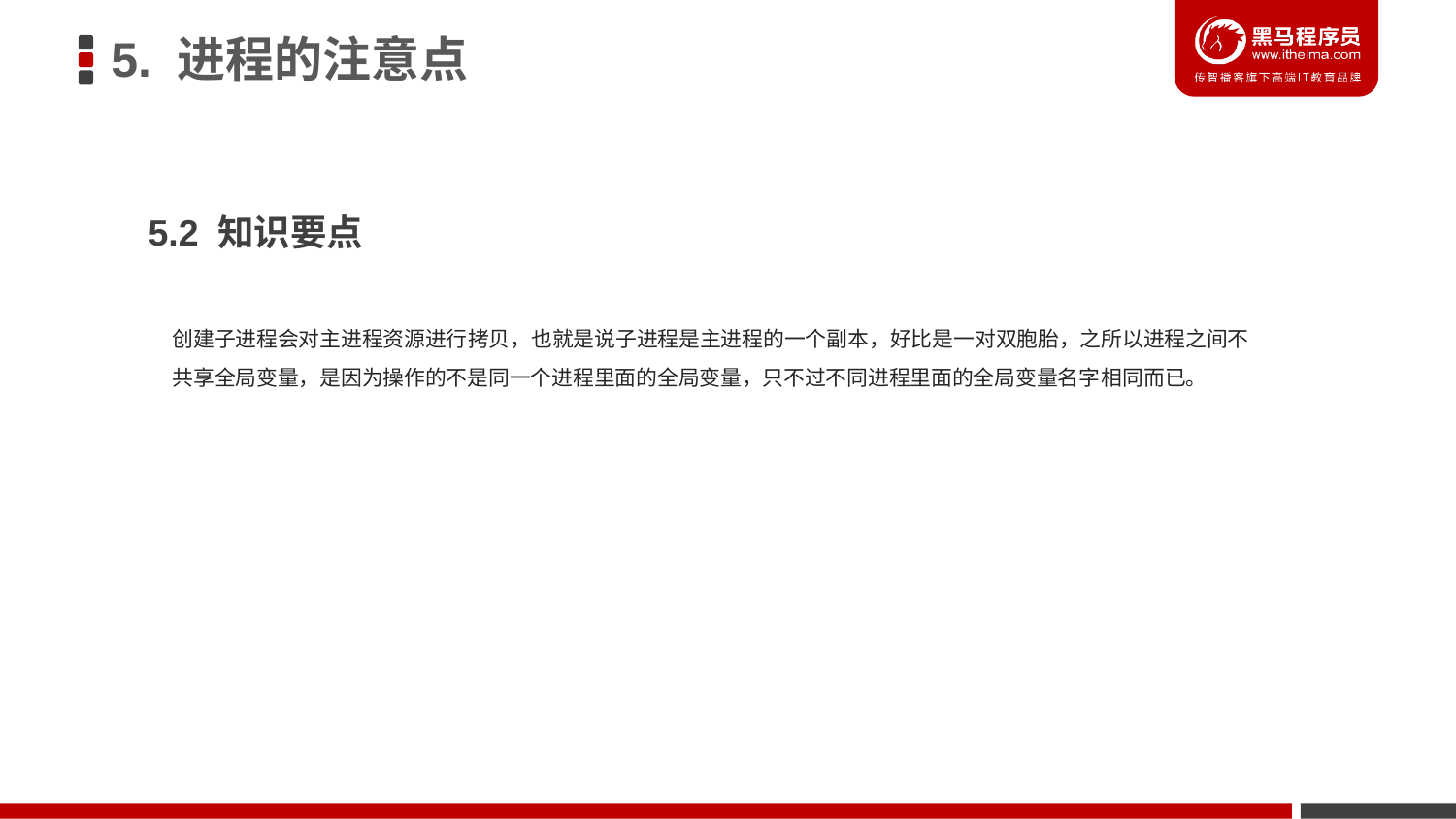

5. 进程的注意点
5.2 知识要点
创建子进程会对主进程资源进行拷贝，也就是说子进程是主进程的一个副本，好比是一对双胞胎，之所以进程之间不共享全局变量，是因为操作的不是同一个进程里面的全局变量，只不过不同进程里面的全局变量名字相同而已。